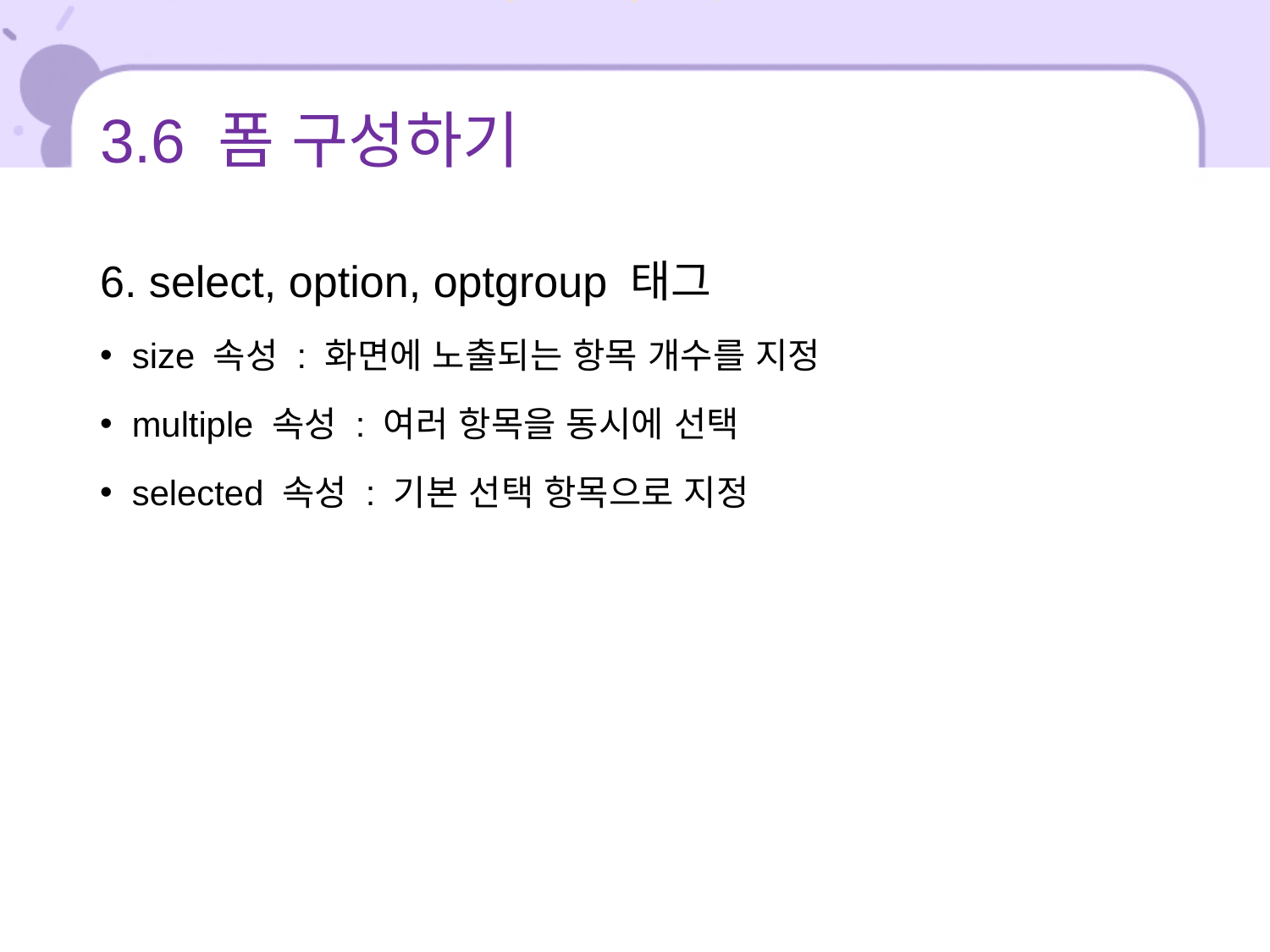

# 3.6 폼 구성하기
6. select, option, optgroup 태그
size 속성 : 화면에 노출되는 항목 개수를 지정
multiple 속성 : 여러 항목을 동시에 선택
selected 속성 : 기본 선택 항목으로 지정